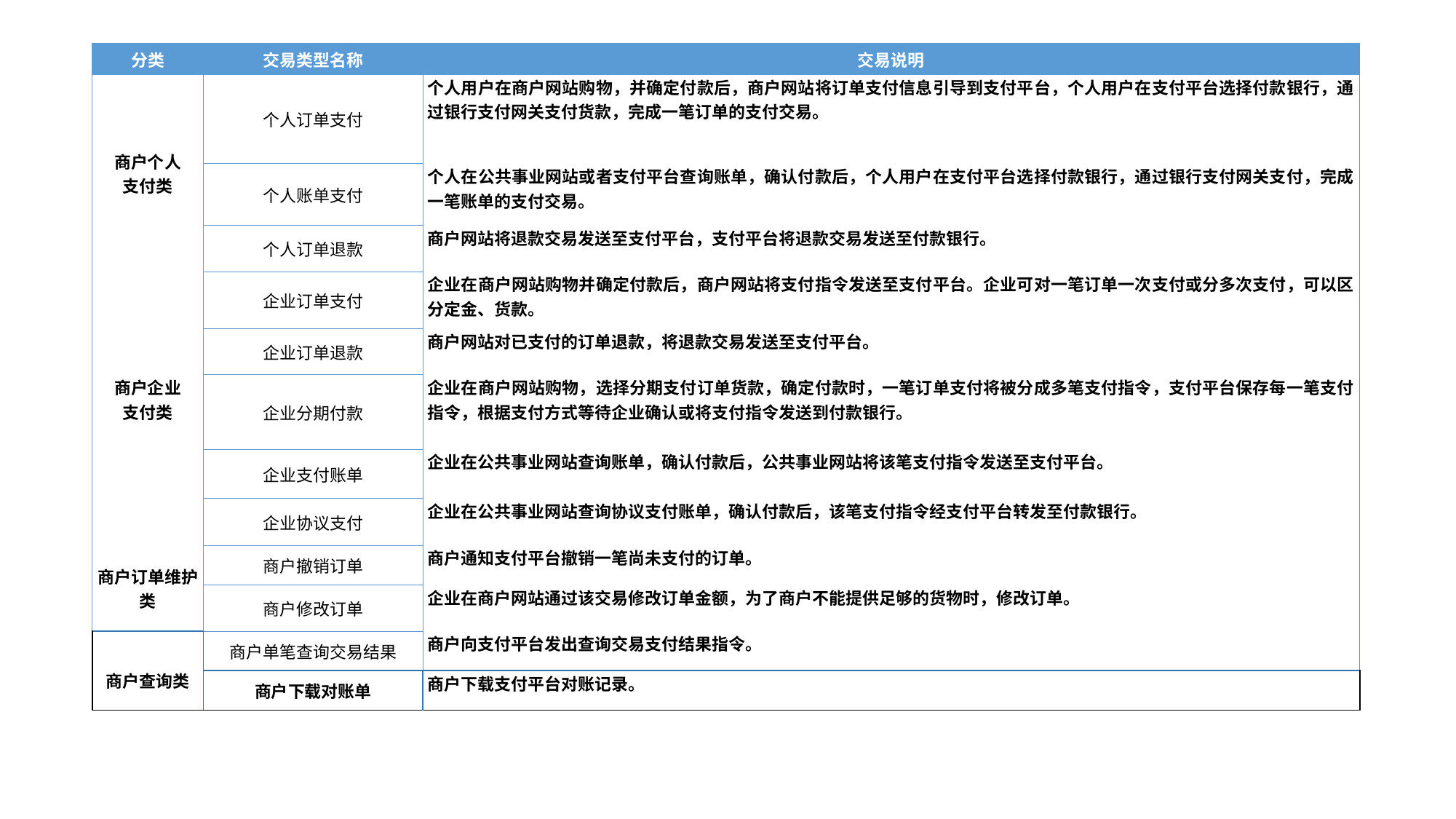

| 分类 | 交易类型名称 | 交易说明 |
| --- | --- | --- |
| 商户个人 支付类 | 个人订单支付 | 个人用户在商户网站购物，并确定付款后，商户网站将订单支付信息引导到支付平台，个人用户在支付平台选择付款银行，通过银行支付网关支付货款，完成一笔订单的支付交易。 |
|  | 个人账单支付 | 个人在公共事业网站或者支付平台查询账单，确认付款后，个人用户在支付平台选择付款银行，通过银行支付网关支付，完成一笔账单的支付交易。 |
|  | 个人订单退款 | 商户网站将退款交易发送至支付平台，支付平台将退款交易发送至付款银行。 |
| 商户企业 支付类 | 企业订单支付 | 企业在商户网站购物并确定付款后，商户网站将支付指令发送至支付平台。企业可对一笔订单一次支付或分多次支付，可以区分定金、货款。 |
|  | 企业订单退款 | 商户网站对已支付的订单退款，将退款交易发送至支付平台。 |
|  | 企业分期付款 | 企业在商户网站购物，选择分期支付订单货款，确定付款时，一笔订单支付将被分成多笔支付指令，支付平台保存每一笔支付指令，根据支付方式等待企业确认或将支付指令发送到付款银行。 |
|  | 企业支付账单 | 企业在公共事业网站查询账单，确认付款后，公共事业网站将该笔支付指令发送至支付平台。 |
|  | 企业协议支付 | 企业在公共事业网站查询协议支付账单，确认付款后，该笔支付指令经支付平台转发至付款银行。 |
| 商户订单维护类 | 商户撤销订单 | 商户通知支付平台撤销一笔尚未支付的订单。 |
|  | 商户修改订单 | 企业在商户网站通过该交易修改订单金额，为了商户不能提供足够的货物时，修改订单。 |
| 商户查询类 | 商户单笔查询交易结果 | 商户向支付平台发出查询交易支付结果指令。 |
|  | 商户下载对账单 | 商户下载支付平台对账记录。 |